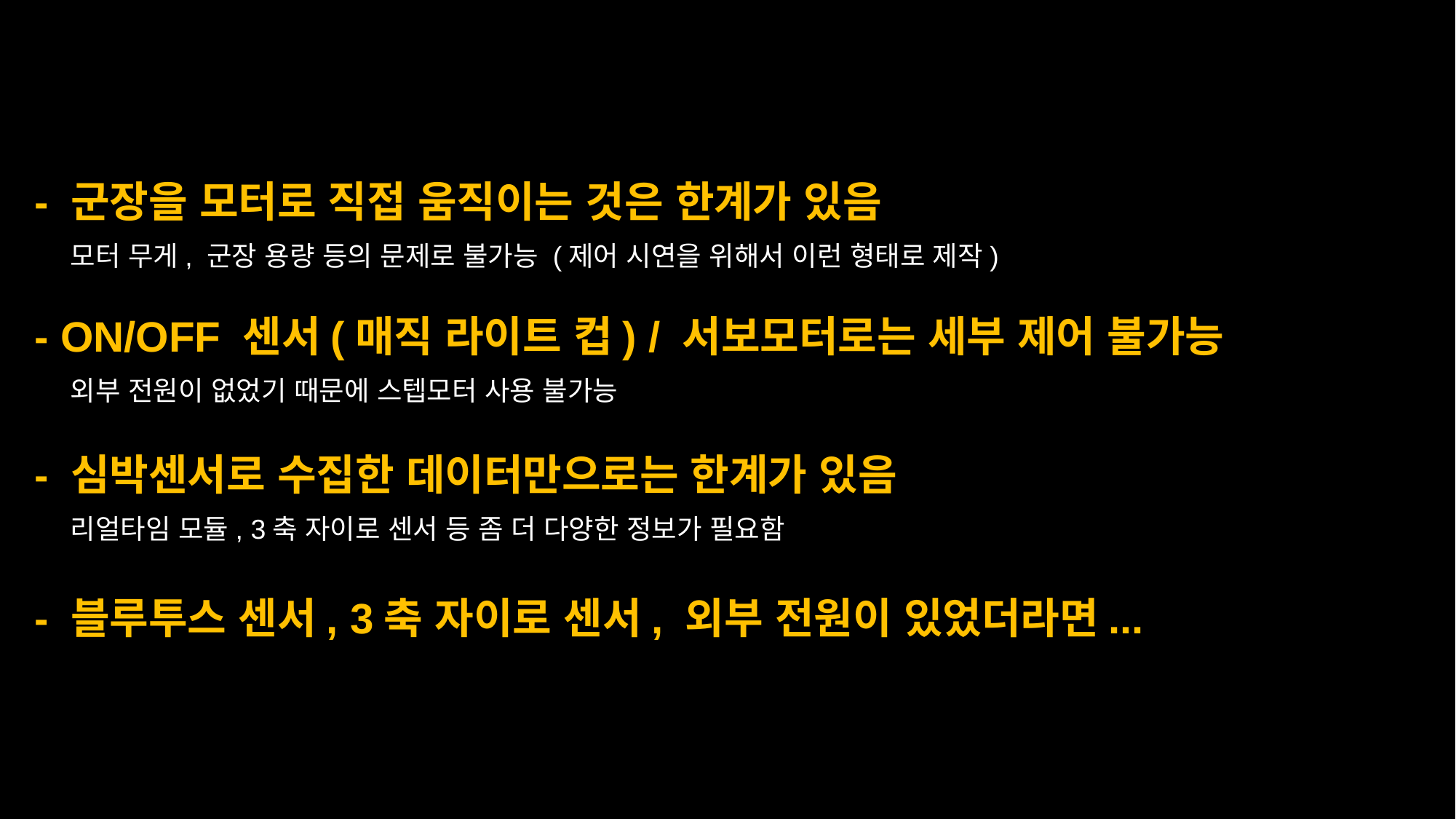

- 군장을 모터로 직접 움직이는 것은 한계가 있음
모터 무게, 군장 용량 등의 문제로 불가능 (제어 시연을 위해서 이런 형태로 제작)
- ON/OFF 센서(매직 라이트 컵) / 서보모터로는 세부 제어 불가능
외부 전원이 없었기 때문에 스텝모터 사용 불가능
- 심박센서로 수집한 데이터만으로는 한계가 있음
리얼타임 모듈, 3축 자이로 센서 등 좀 더 다양한 정보가 필요함
- 블루투스 센서, 3축 자이로 센서, 외부 전원이 있었더라면...